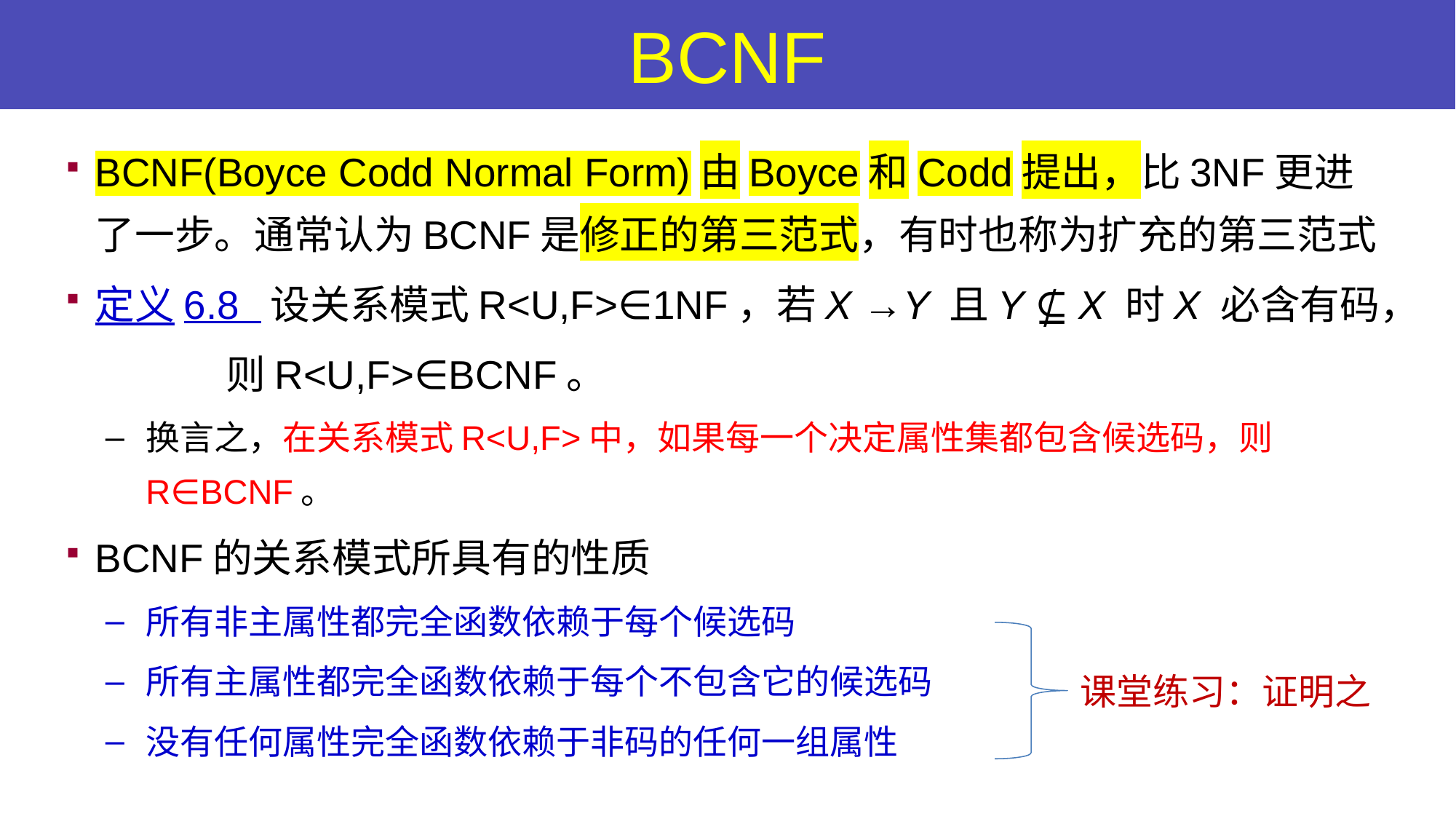

# BCNF
BCNF(Boyce Codd Normal Form)由Boyce和Codd提出，比3NF更进了一步。通常认为BCNF是修正的第三范式，有时也称为扩充的第三范式
定义6.8  设关系模式R<U,F>∈1NF，若X →Y 且Y ⊈ X 时X 必含有码，
                 则R<U,F>∈BCNF。
换言之，在关系模式R<U,F>中，如果每一个决定属性集都包含候选码，则R∈BCNF。
BCNF的关系模式所具有的性质
所有非主属性都完全函数依赖于每个候选码
所有主属性都完全函数依赖于每个不包含它的候选码
没有任何属性完全函数依赖于非码的任何一组属性

课堂练习：证明之
34